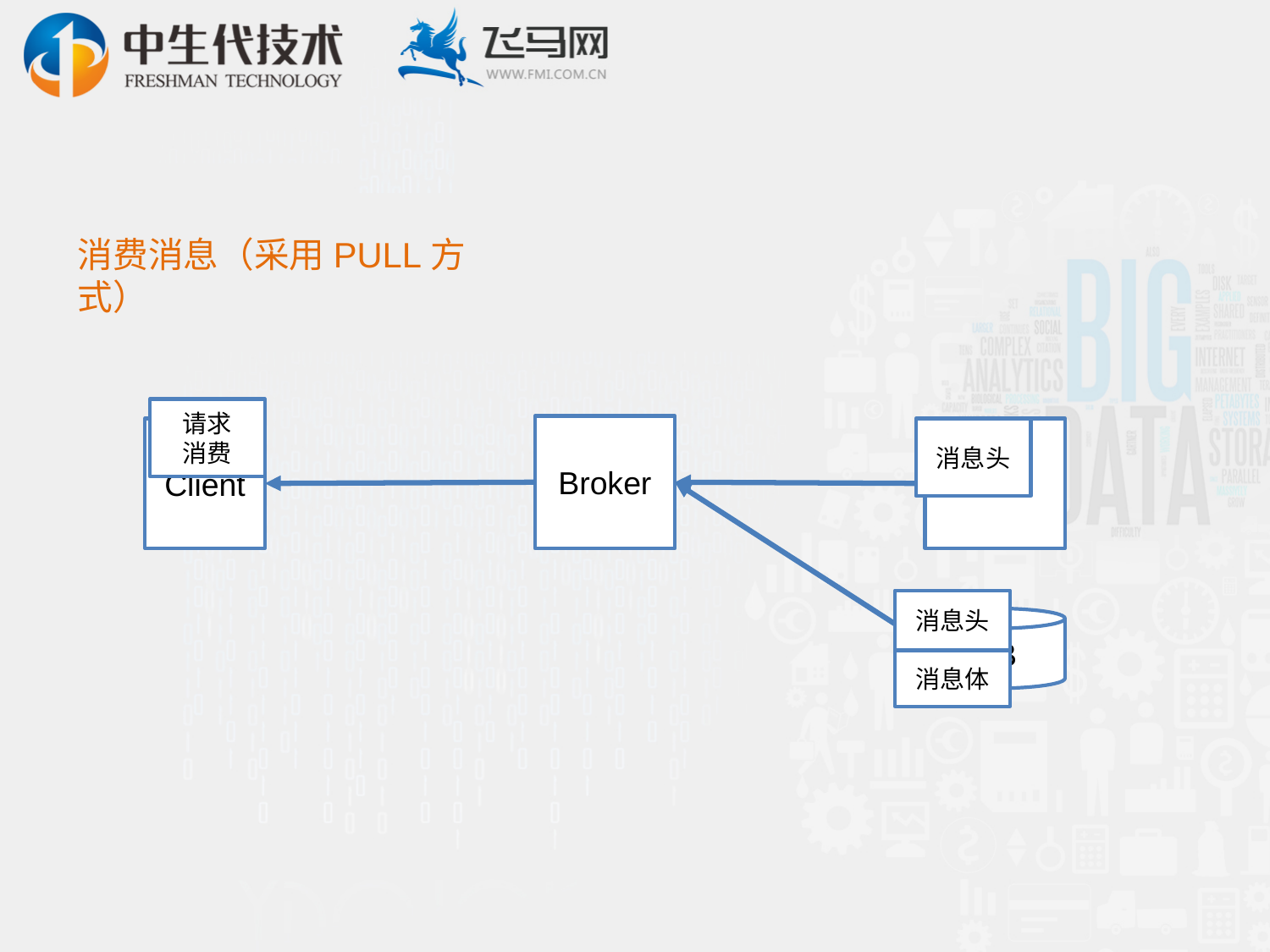

消费消息（采用PULL方式）
请求
消费
Broker
Client
消息头
MC
消息头
消息体
DB